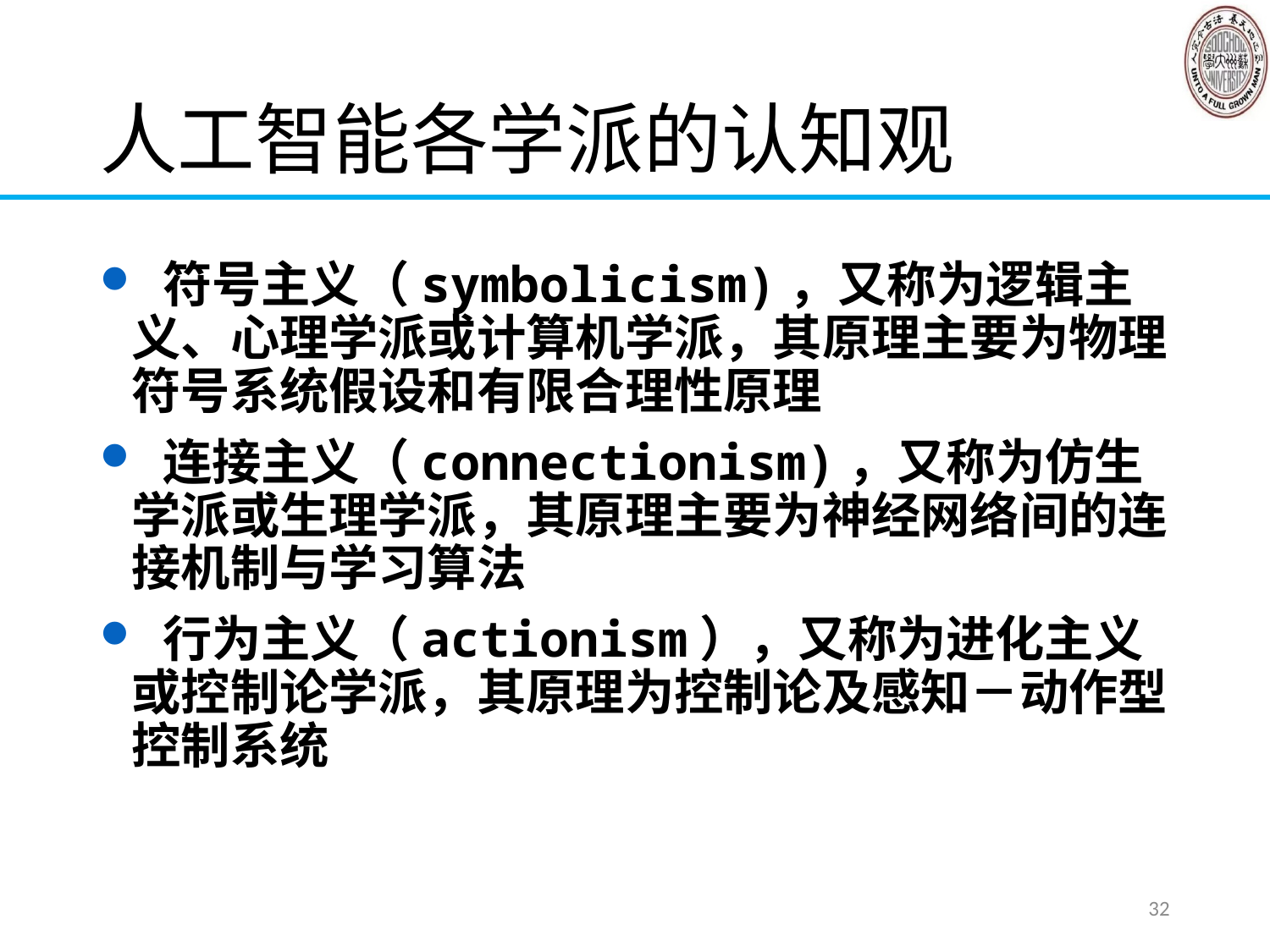

# 人工智能各学派的认知观
 符号主义（symbolicism)，又称为逻辑主义、心理学派或计算机学派，其原理主要为物理符号系统假设和有限合理性原理
 连接主义（connectionism)，又称为仿生学派或生理学派，其原理主要为神经网络间的连接机制与学习算法
 行为主义（actionism），又称为进化主义或控制论学派，其原理为控制论及感知－动作型控制系统
32